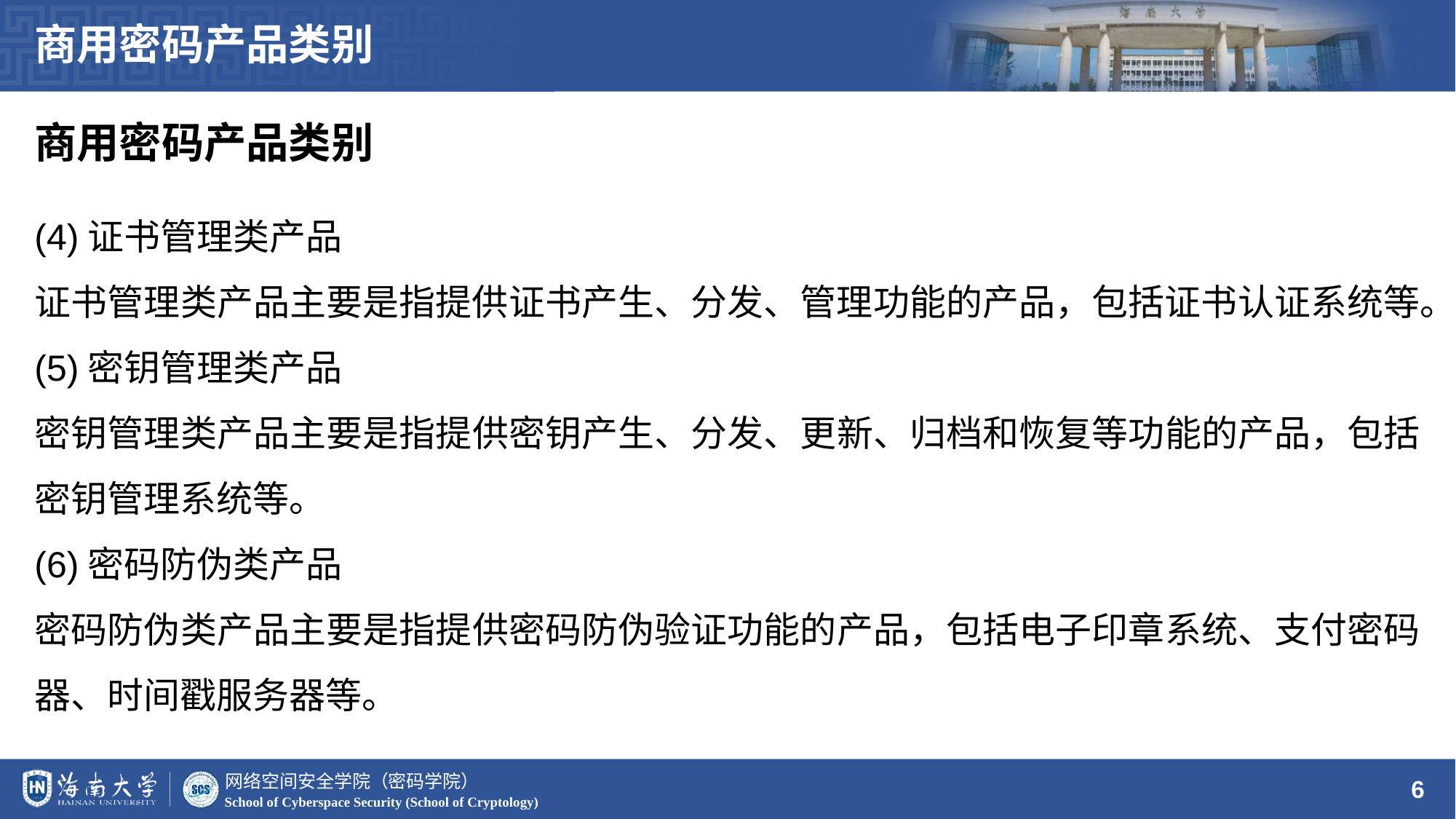

商用密码产品类别
商用密码产品类别
(4)证书管理类产品
证书管理类产品主要是指提供证书产生、分发、管理功能的产品，包括证书认证系统等。
(5)密钥管理类产品
密钥管理类产品主要是指提供密钥产生、分发、更新、归档和恢复等功能的产品，包括密钥管理系统等。
(6)密码防伪类产品
密码防伪类产品主要是指提供密码防伪验证功能的产品，包括电子印章系统、支付密码器、时间戳服务器等。

6